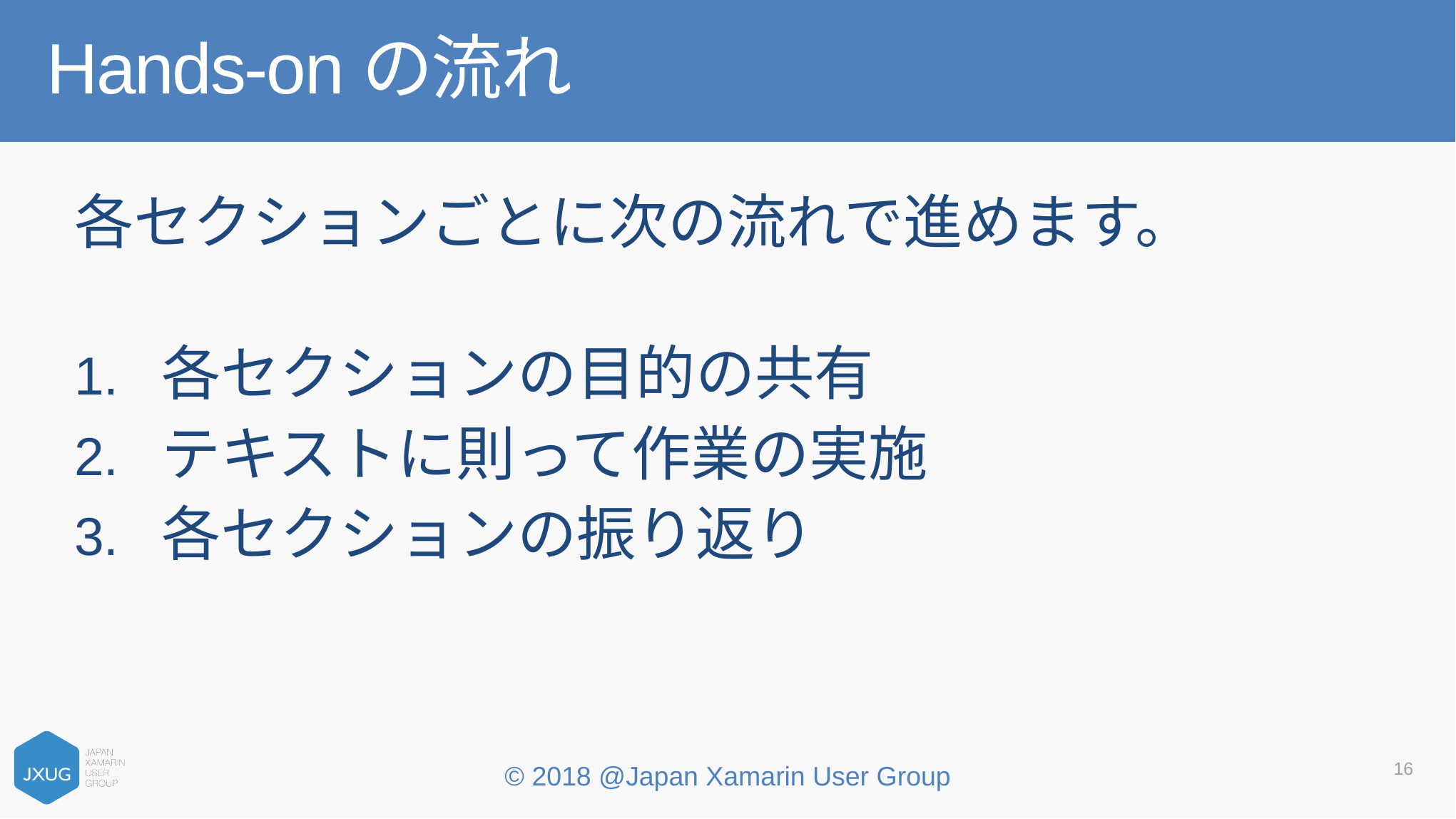

# Hands-onの流れ
各セクションごとに次の流れで進めます。
各セクションの目的の共有
テキストに則って作業の実施
各セクションの振り返り
16